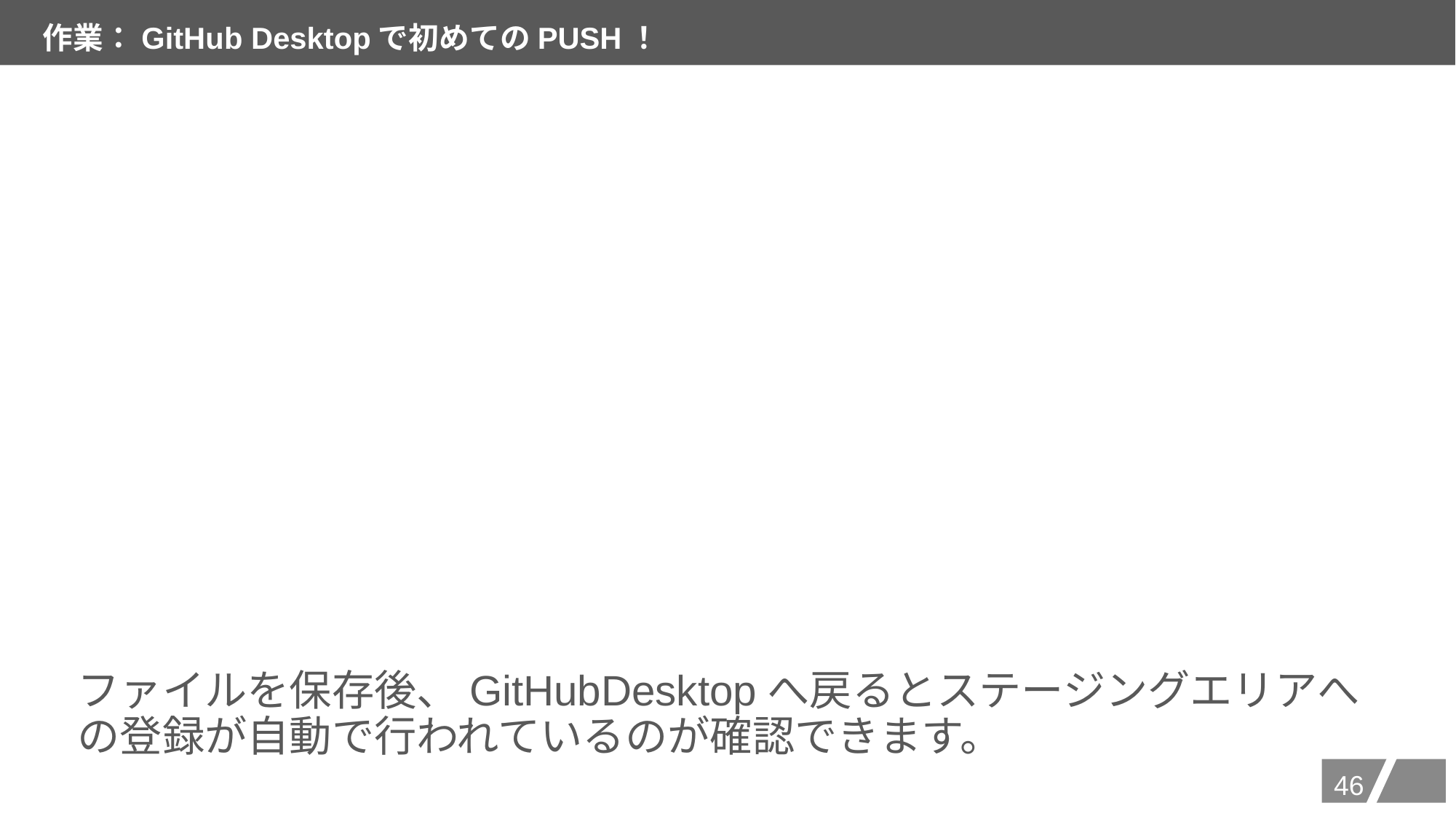

作業：GitHub Desktopで初めてのPUSH！
ファイルを保存後、GitHubDesktopへ戻るとステージングエリアへの登録が自動で行われているのが確認できます。
46